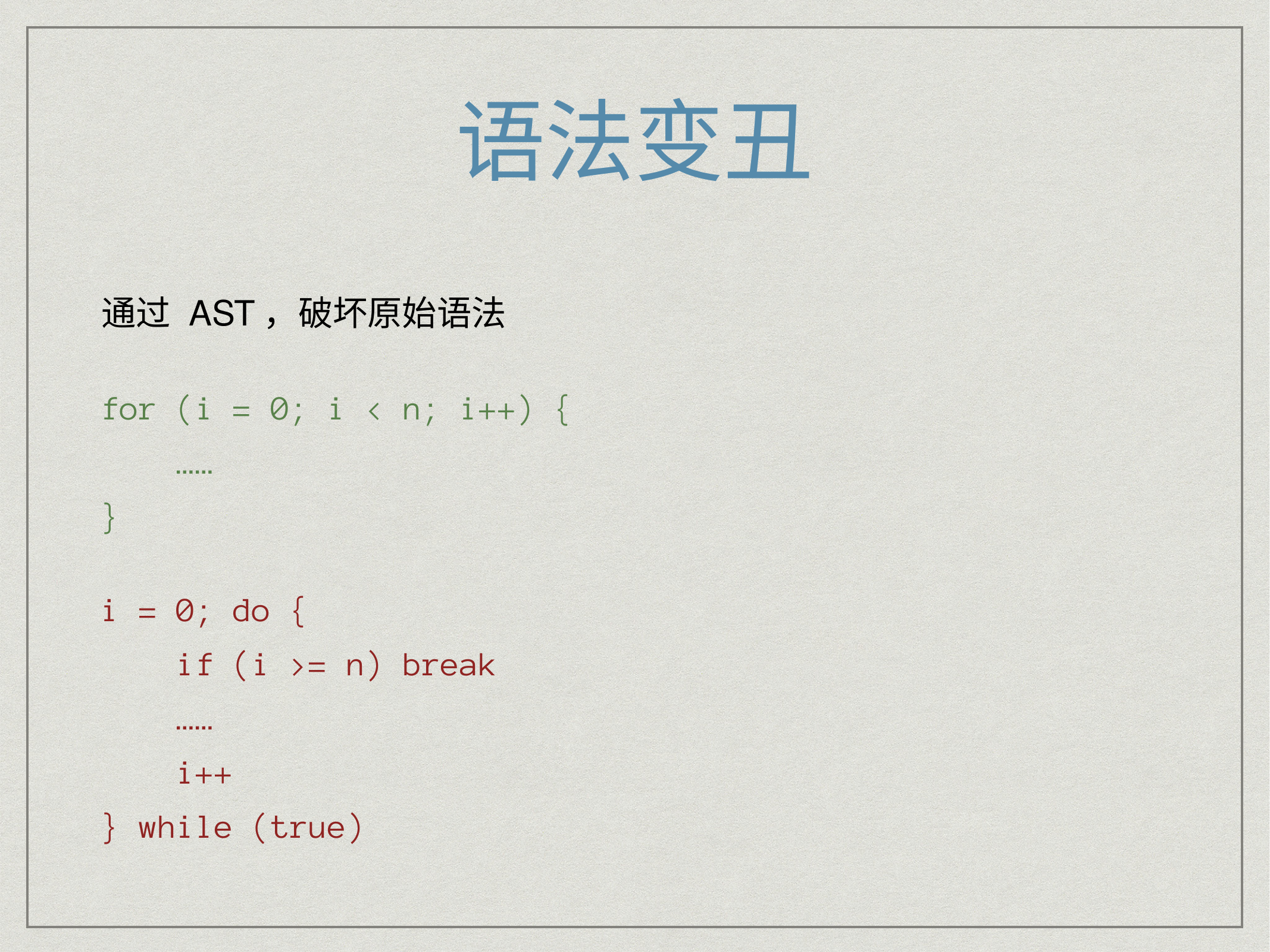

# 语法变丑
通过 AST，破坏原始语法
for (i = 0; i < n; i++) {
    ……
}
i = 0; do {
    if (i >= n) break
    ……
    i++
} while (true)